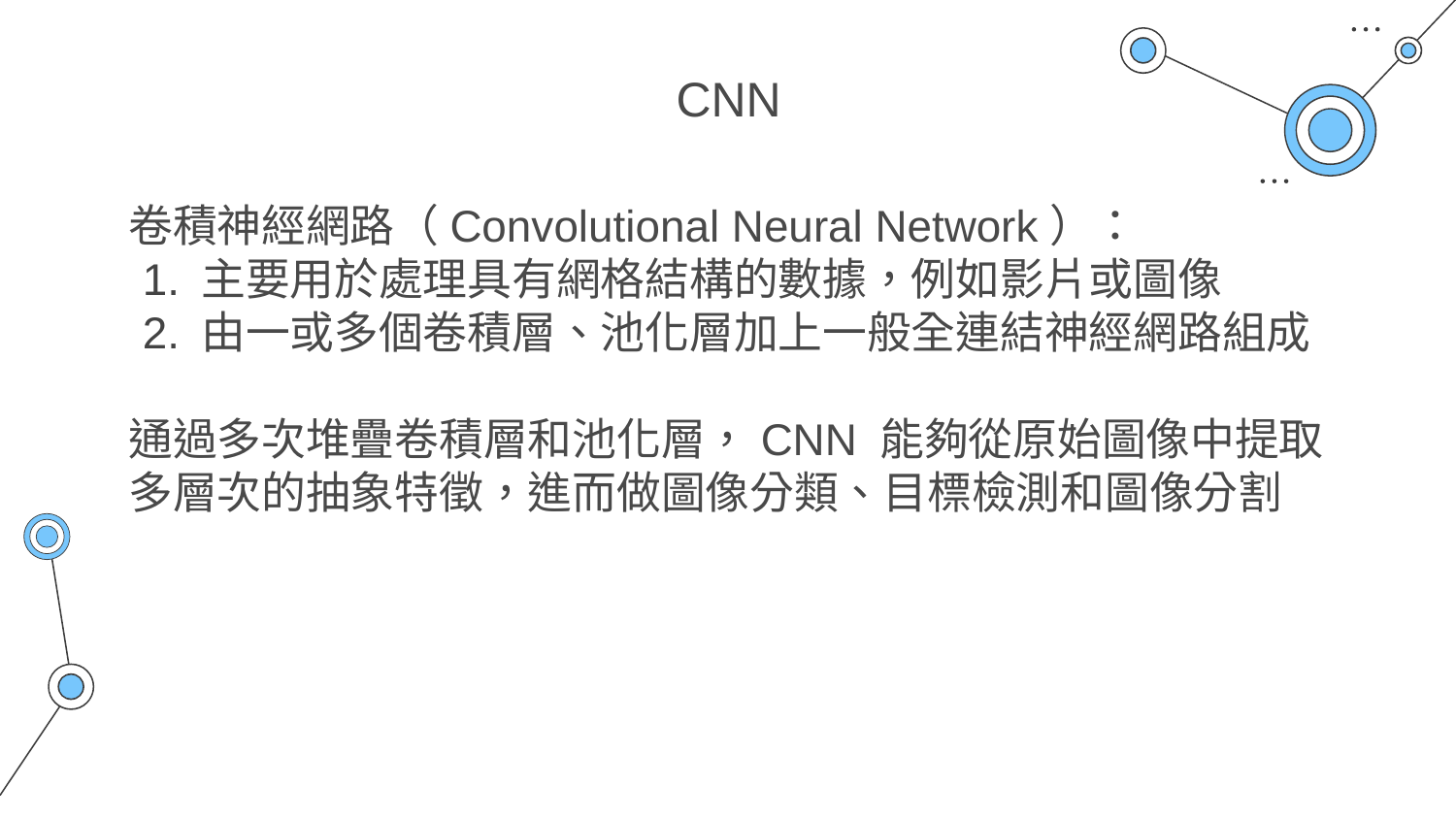

# CNN
卷積神經網路（Convolutional Neural Network）：
主要用於處理具有網格結構的數據，例如影片或圖像
由一或多個卷積層、池化層加上一般全連結神經網路組成

通過多次堆疊卷積層和池化層，CNN 能夠從原始圖像中提取多層次的抽象特徵，進而做圖像分類、目標檢測和圖像分割